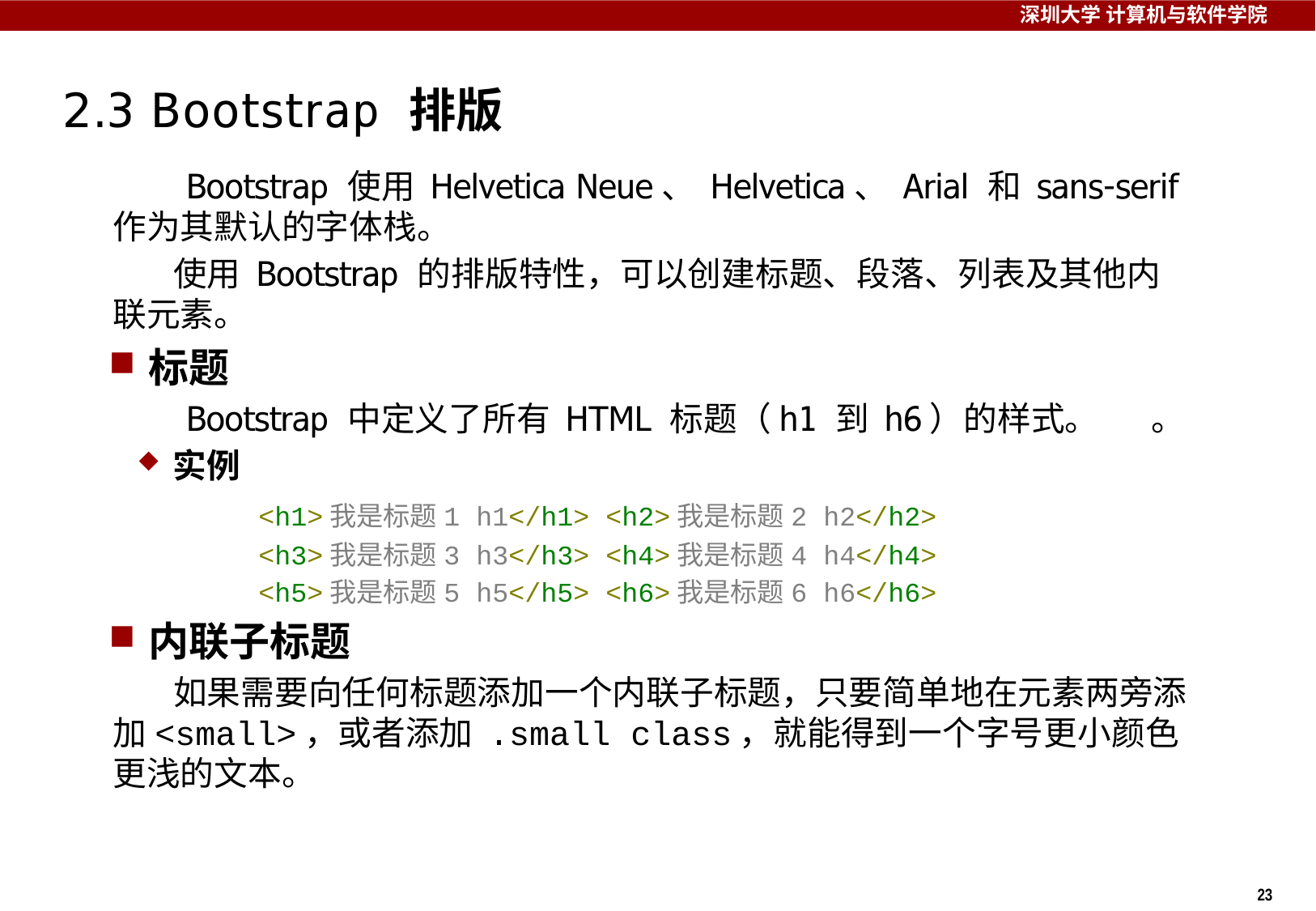

# 2.3 Bootstrap 排版
       Bootstrap 使用 Helvetica Neue、 Helvetica、 Arial 和 sans-serif 作为其默认的字体栈。
       使用 Bootstrap 的排版特性，可以创建标题、段落、列表及其他内联元素。
标题
       Bootstrap 中定义了所有 HTML 标题（h1 到 h6）的样式。       。
实例
	<h1>我是标题1 h1</h1> <h2>我是标题2 h2</h2>
	<h3>我是标题3 h3</h3> <h4>我是标题4 h4</h4>
	<h5>我是标题5 h5</h5> <h6>我是标题6 h6</h6>
内联子标题
       如果需要向任何标题添加一个内联子标题，只要简单地在元素两旁添加<small>，或者添加 .small class，就能得到一个字号更小颜色更浅的文本。